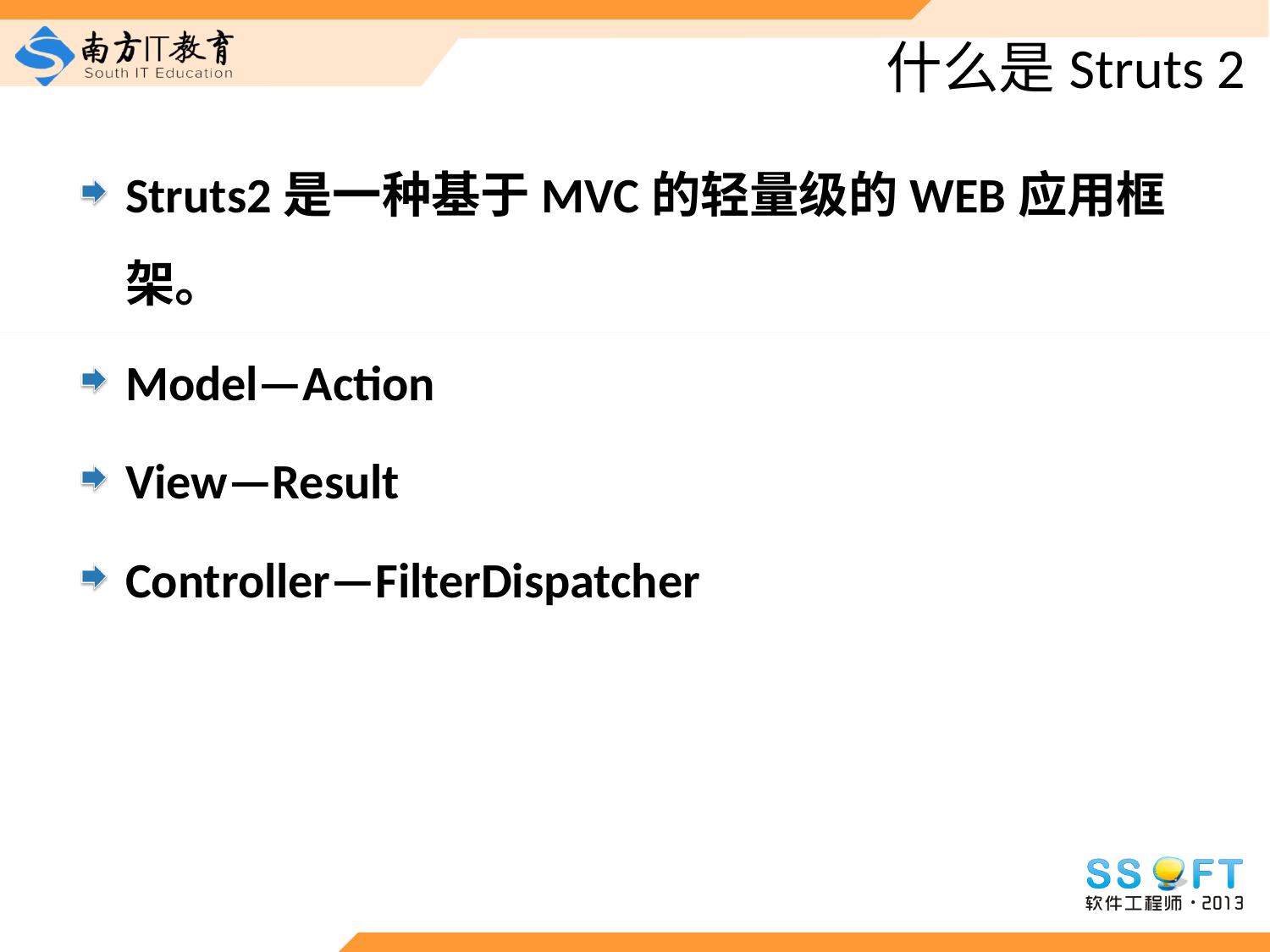

# 什么是Struts 2
Struts2是一种基于MVC的轻量级的WEB应用框架。
Model—Action
View—Result
Controller—FilterDispatcher